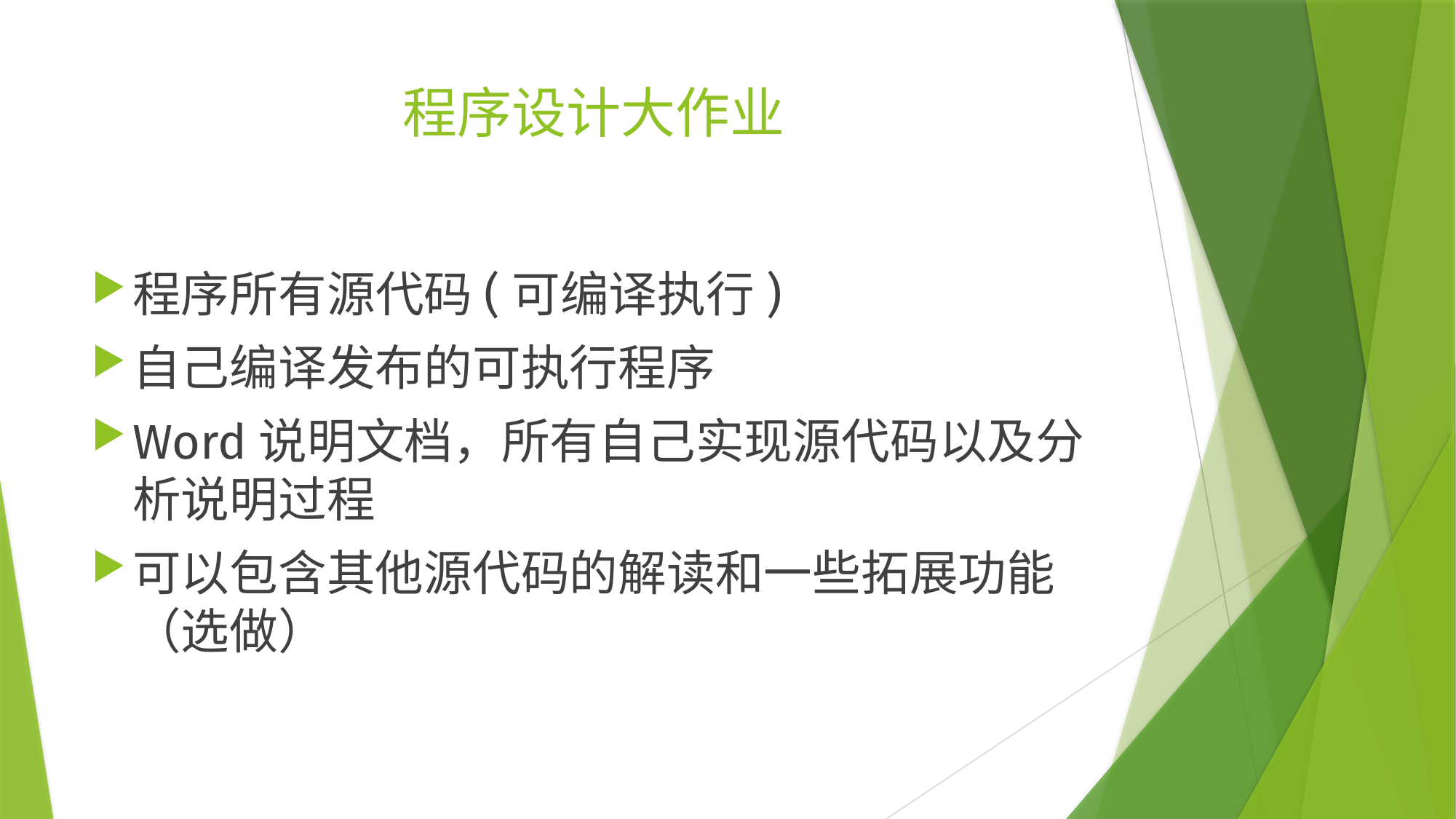

# 程序设计大作业
程序所有源代码(可编译执行)
自己编译发布的可执行程序
Word说明文档，所有自己实现源代码以及分析说明过程
可以包含其他源代码的解读和一些拓展功能（选做）